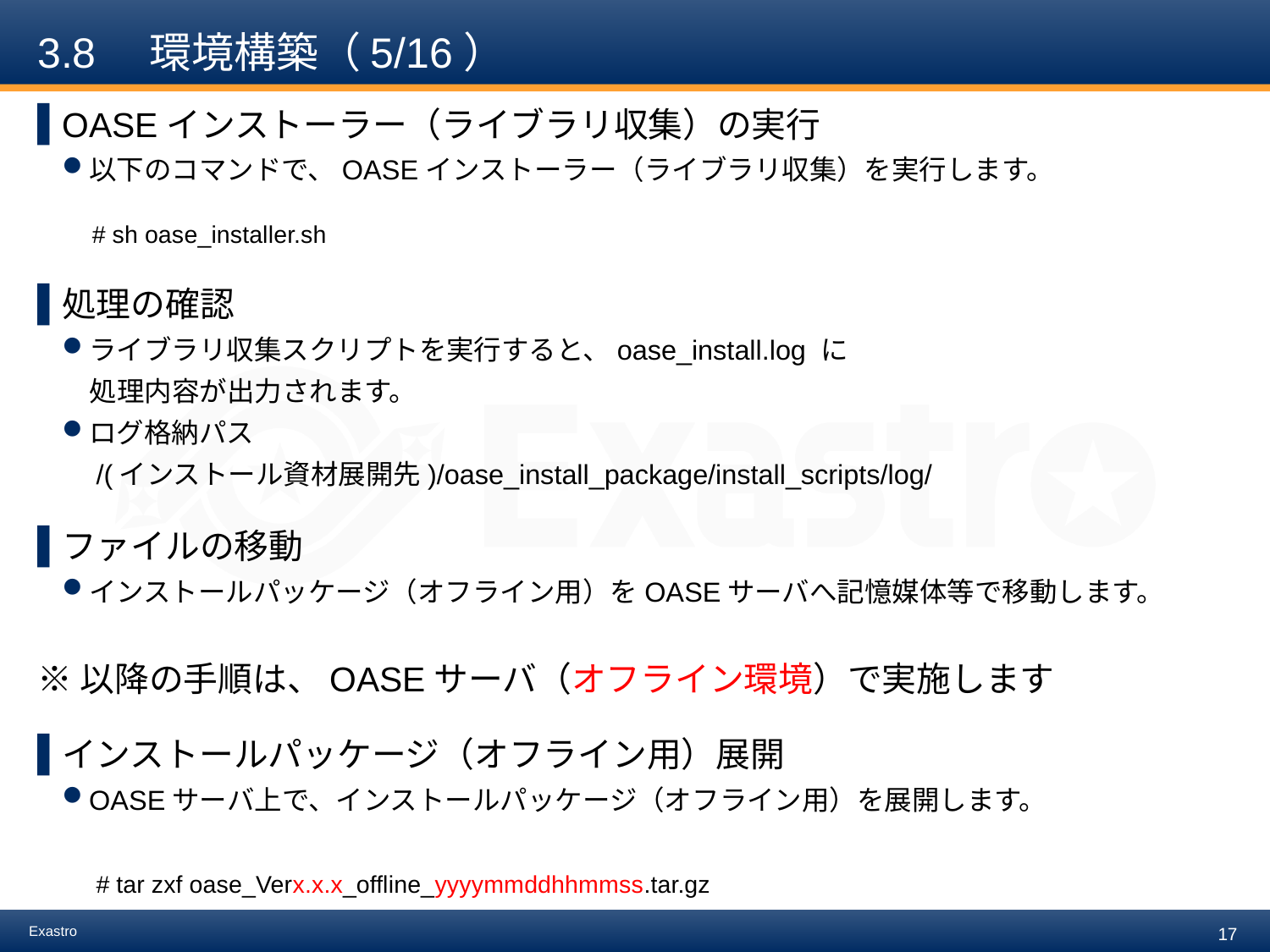

# 3.8　環境構築（5/16）
OASEインストーラー（ライブラリ収集）の実行
以下のコマンドで、OASEインストーラー（ライブラリ収集）を実行します。

　# sh oase_installer.sh

処理の確認
ライブラリ収集スクリプトを実行すると、oase_install.log に
　処理内容が出力されます。
ログ格納パス
　/(インストール資材展開先)/oase_install_package/install_scripts/log/

ファイルの移動
インストールパッケージ（オフライン用）をOASEサーバへ記憶媒体等で移動します。

※以降の手順は、OASEサーバ（オフライン環境）で実施します

インストールパッケージ（オフライン用）展開
OASEサーバ上で、インストールパッケージ（オフライン用）を展開します。

　# tar zxf oase_Verx.x.x_offline_yyyymmddhhmmss.tar.gz